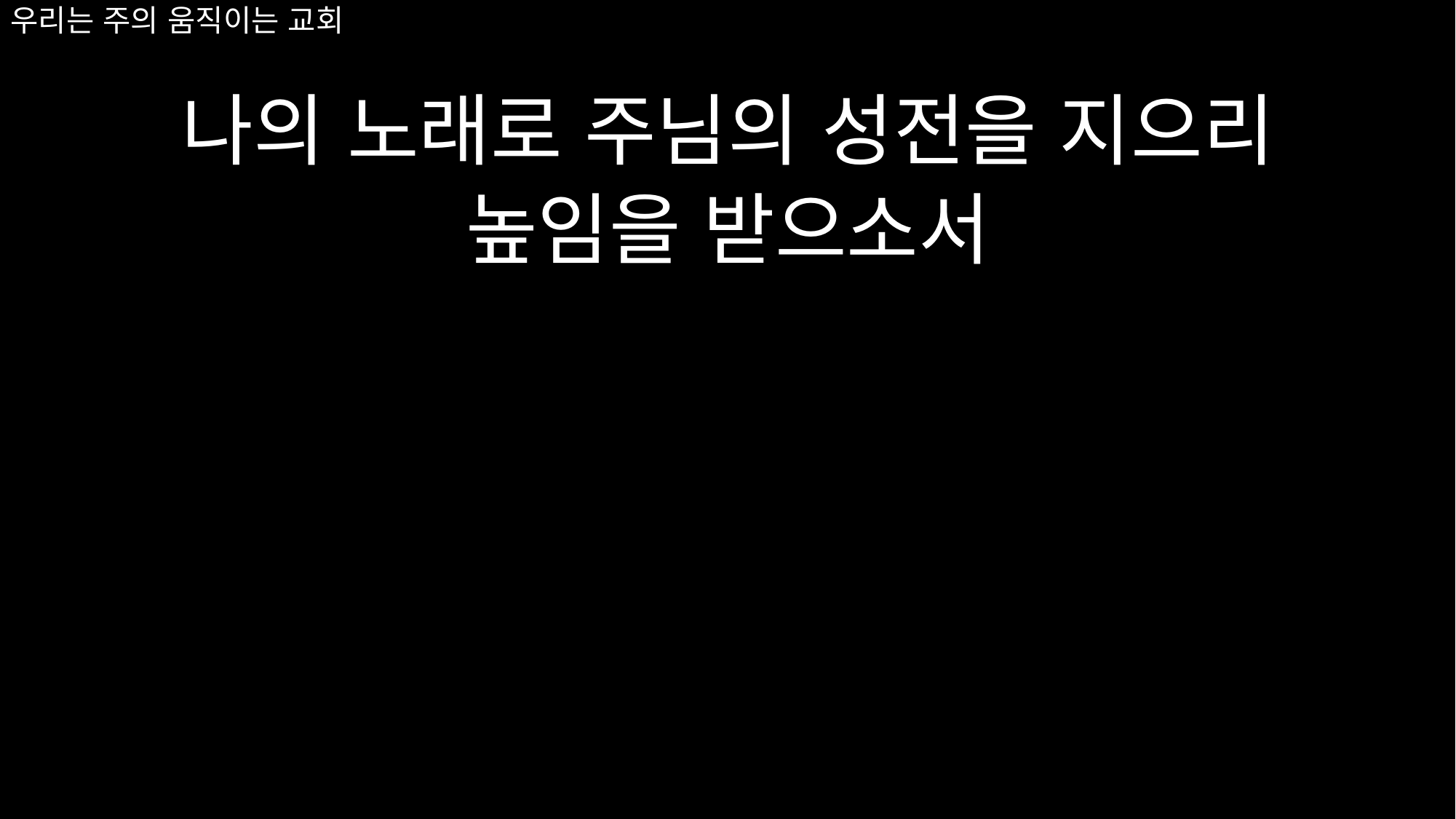

나의 노래로 주님의 성전을 지으리
높임을 받으소서

# 우리는 주의 움직이는 교회